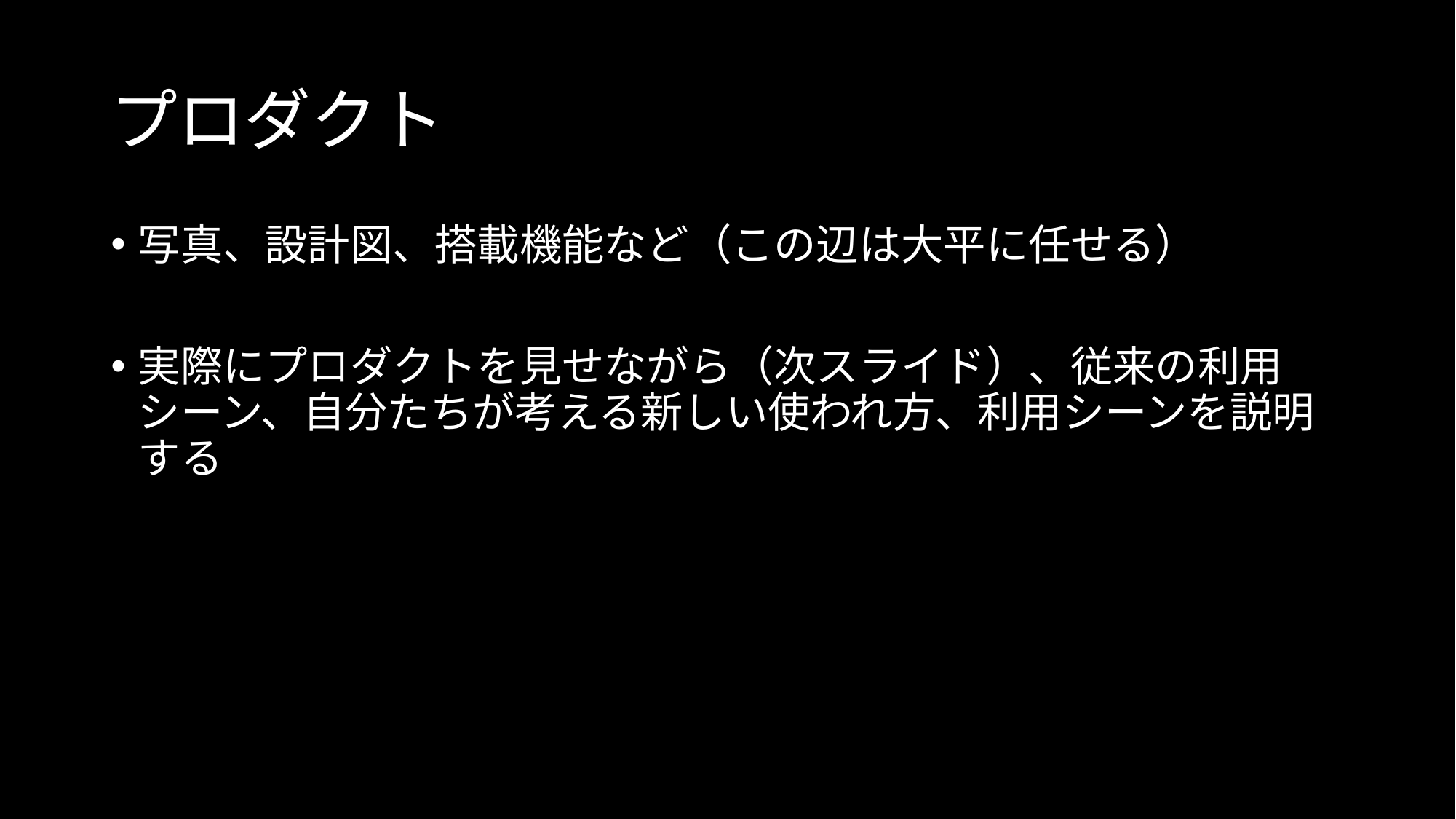

# プロダクト
写真、設計図、搭載機能など（この辺は大平に任せる）

実際にプロダクトを見せながら（次スライド）、従来の利用シーン、自分たちが考える新しい使われ方、利用シーンを説明する